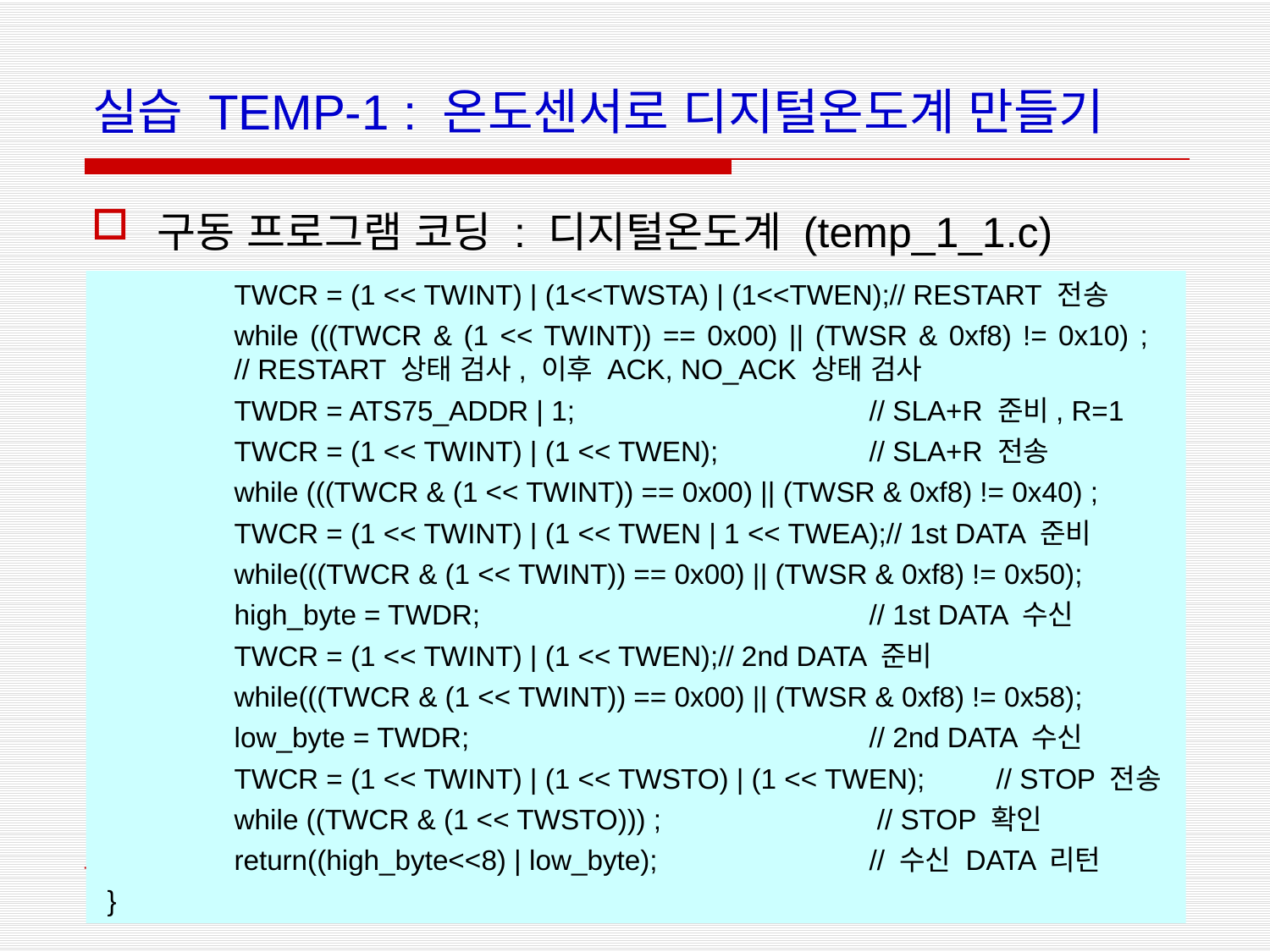

# 실습 TEMP-1 : 온도센서로 디지털온도계 만들기
구동 프로그램 코딩 : 디지털온도계 (temp_1_1.c)
	TWCR = (1 << TWINT) | (1<<TWSTA) | (1<<TWEN);// RESTART 전송
	while (((TWCR & (1 << TWINT)) == 0x00) || (TWSR & 0xf8) != 0x10) ;		// RESTART 상태 검사, 이후 ACK, NO_ACK 상태 검사
	TWDR = ATS75_ADDR | 1;			// SLA+R 준비, R=1
	TWCR = (1 << TWINT) | (1 << TWEN);		// SLA+R 전송
	while (((TWCR & (1 << TWINT)) == 0x00) || (TWSR & 0xf8) != 0x40) ;
	TWCR = (1 << TWINT) | (1 << TWEN | 1 << TWEA);// 1st DATA 준비
	while(((TWCR & (1 << TWINT)) == 0x00) || (TWSR & 0xf8) != 0x50);
	high_byte = TWDR;				// 1st DATA 수신
	TWCR = (1 << TWINT) | (1 << TWEN);// 2nd DATA 준비
	while(((TWCR & (1 << TWINT)) == 0x00) || (TWSR & 0xf8) != 0x58);
	low_byte = TWDR;				// 2nd DATA 수신
	TWCR = (1 << TWINT) | (1 << TWSTO) | (1 << TWEN);	// STOP 전송
	while ((TWCR & (1 << TWSTO))) ;		 // STOP 확인
	return((high_byte<<8) | low_byte);		// 수신 DATA 리턴
}
임베디드시스템
-41-